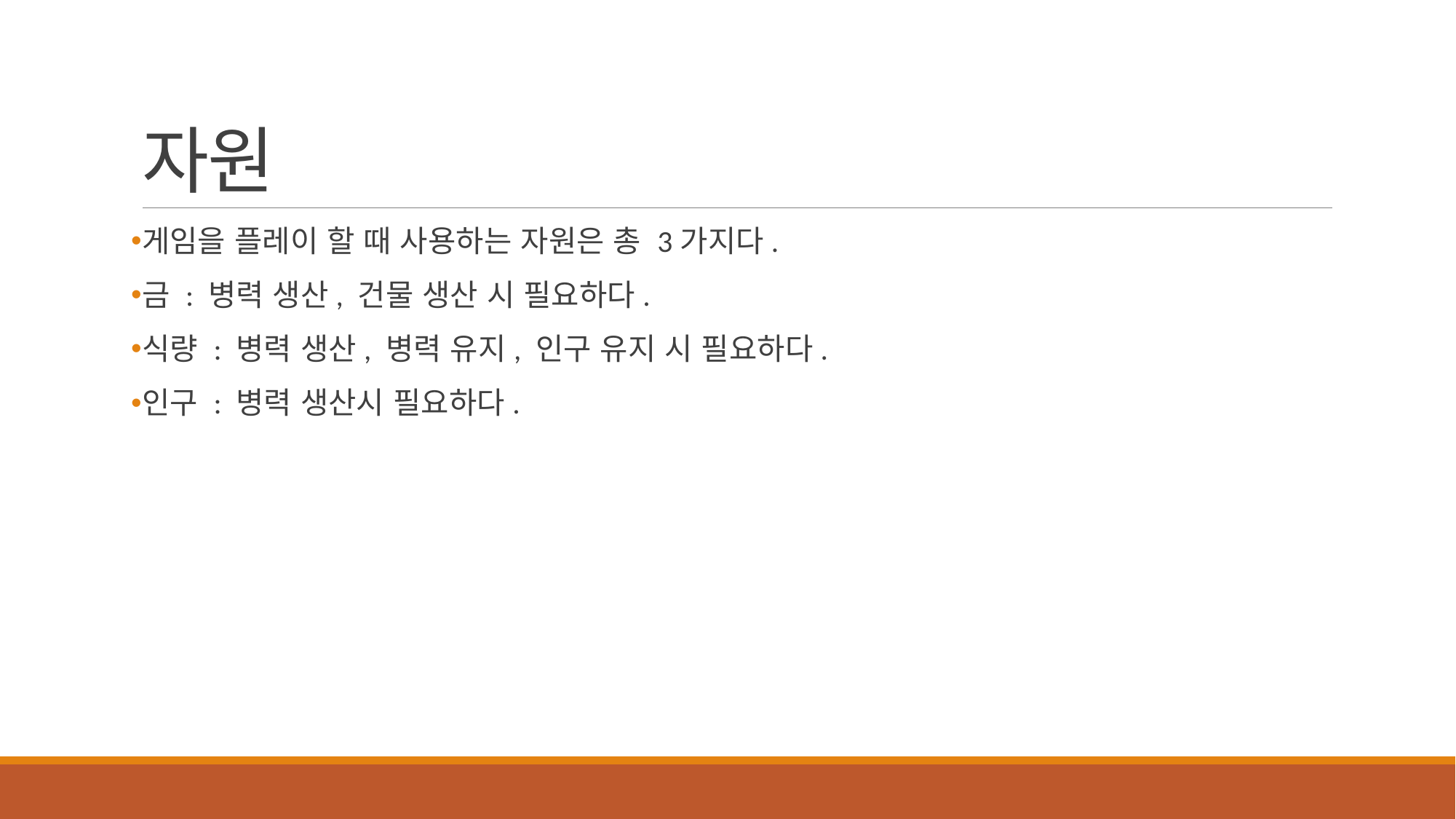

# 자원
게임을 플레이 할 때 사용하는 자원은 총 3가지다.
금 : 병력 생산, 건물 생산 시 필요하다.
식량 : 병력 생산, 병력 유지, 인구 유지 시 필요하다.
인구 : 병력 생산시 필요하다.